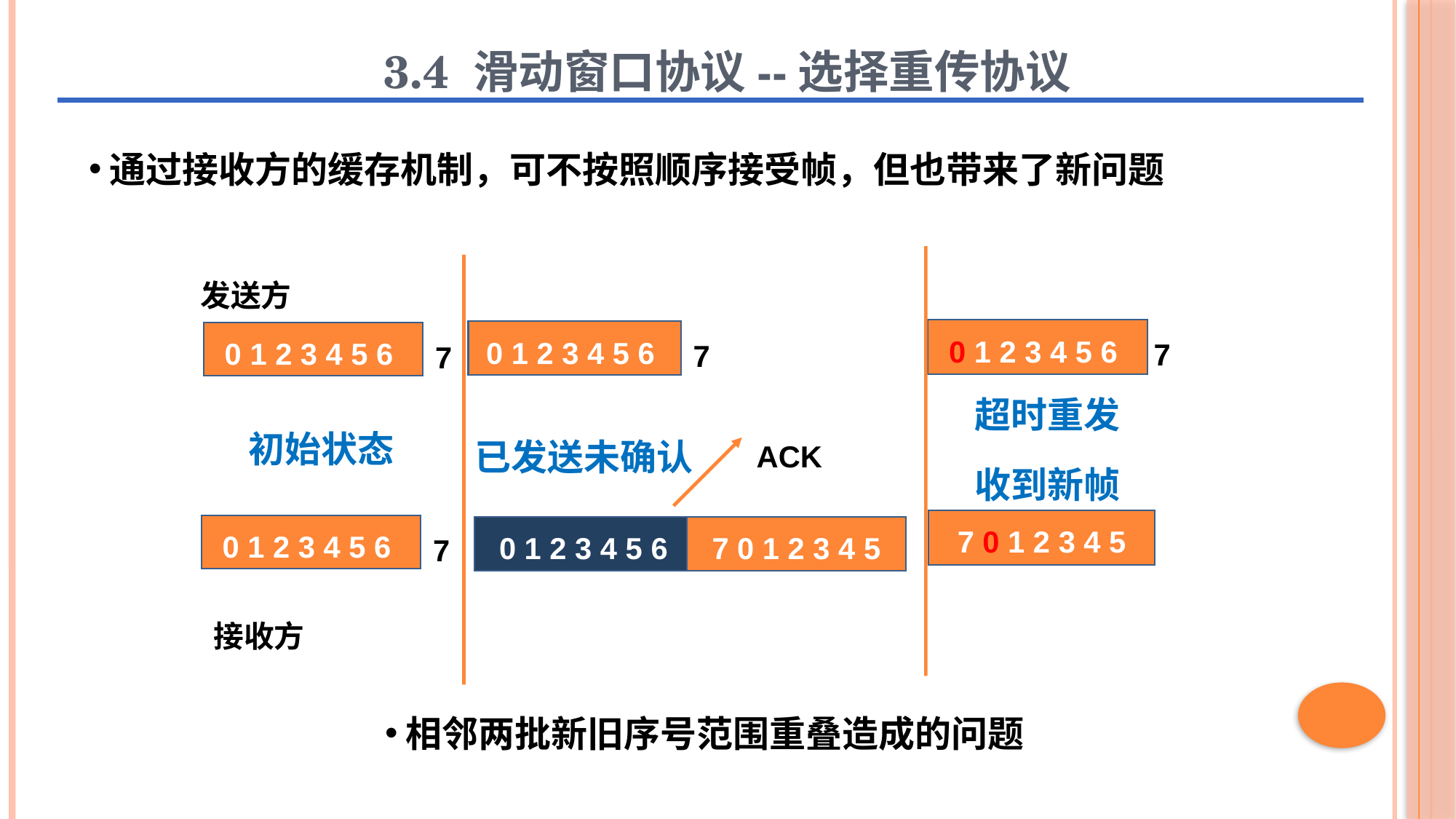

3.4 滑动窗口协议--选择重传协议
通过接收方的缓存机制，可不按照顺序接受帧，但也带来了新问题

发送方
0 1 2 3 4 5 6
7
超时重发
收到新帧
7 0 1 2 3 4 5
0 1 2 3 4 5 6
7
已发送未确认
7 0 1 2 3 4 5
0 1 2 3 4 5 6
0 1 2 3 4 5 6
7
初始状态
0 1 2 3 4 5 6
7
ACK
接收方
相邻两批新旧序号范围重叠造成的问题